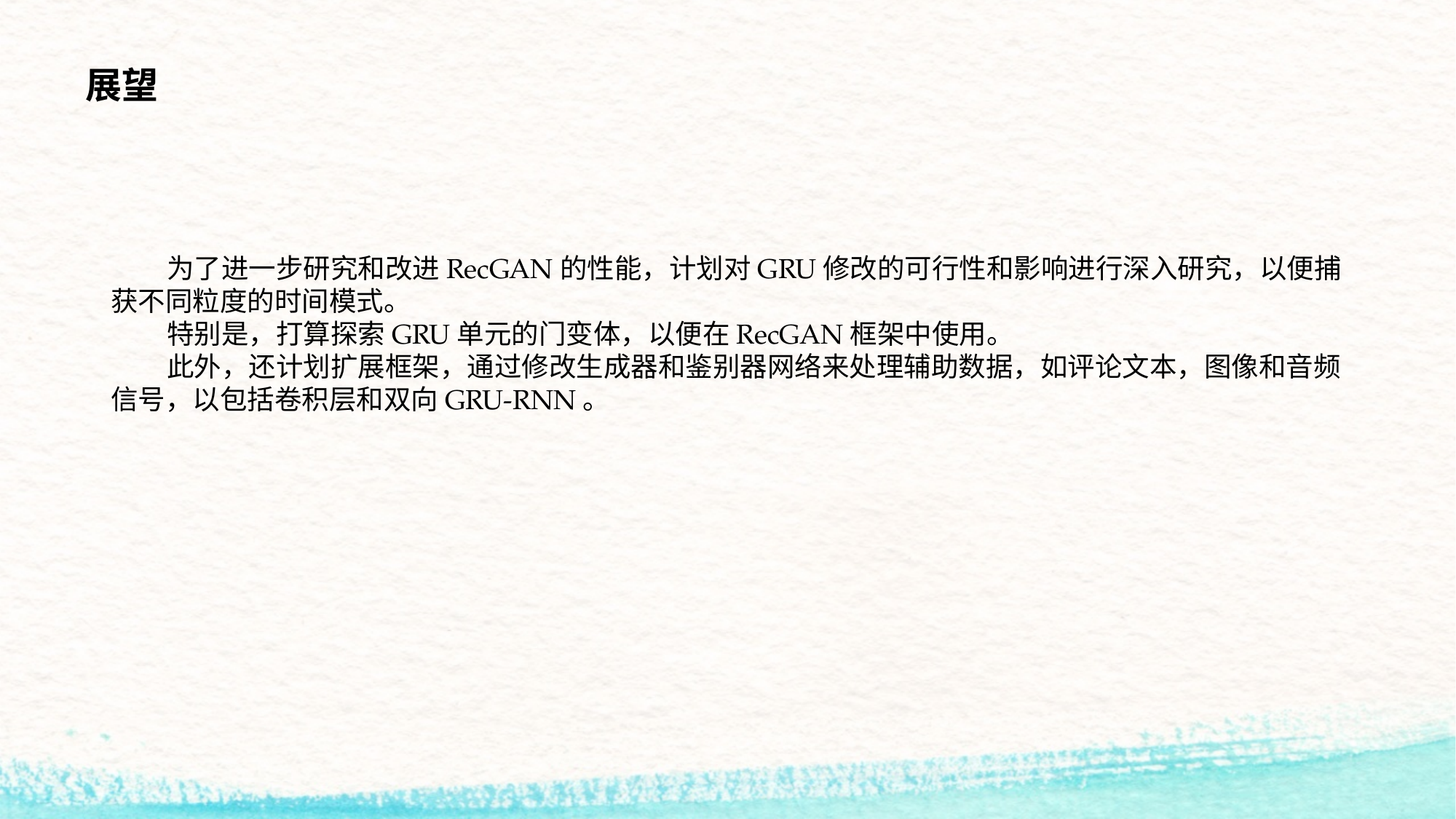

展望
        为了进一步研究和改进RecGAN的性能，计划对GRU修改的可行性和影响进行深入研究，以便捕获不同粒度的时间模式。
        特别是，打算探索GRU单元的门变体，以便在RecGAN框架中使用。
        此外，还计划扩展框架，通过修改生成器和鉴别器网络来处理辅助数据，如评论文本，图像和音频信号，以包括卷积层和双向GRU-RNN。